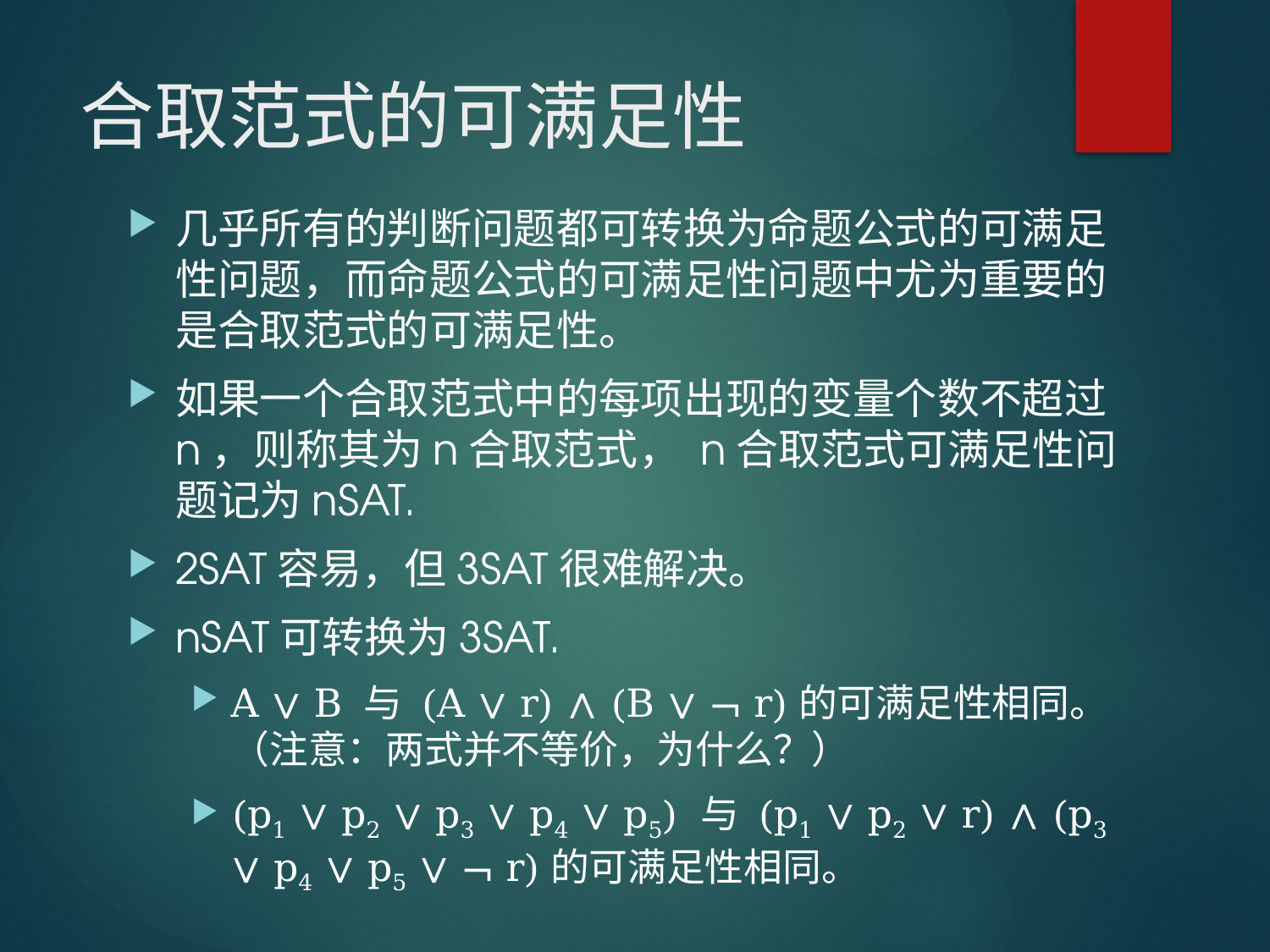

# 合取范式的可满足性
几乎所有的判断问题都可转换为命题公式的可满足性问题，而命题公式的可满足性问题中尤为重要的是合取范式的可满足性。
如果一个合取范式中的每项出现的变量个数不超过n，则称其为n合取范式， n合取范式可满足性问题记为nSAT.
2SAT容易，但3SAT很难解决。
nSAT可转换为3SAT.
A ∨ B 与 (A ∨ r) ∧ (B ∨ ¬ r)的可满足性相同。（注意：两式并不等价，为什么？）
(p1 ∨ p2 ∨ p3 ∨ p4 ∨ p5) 与 (p1 ∨ p2 ∨ r) ∧ (p3 ∨ p4 ∨ p5 ∨ ¬ r)的可满足性相同。